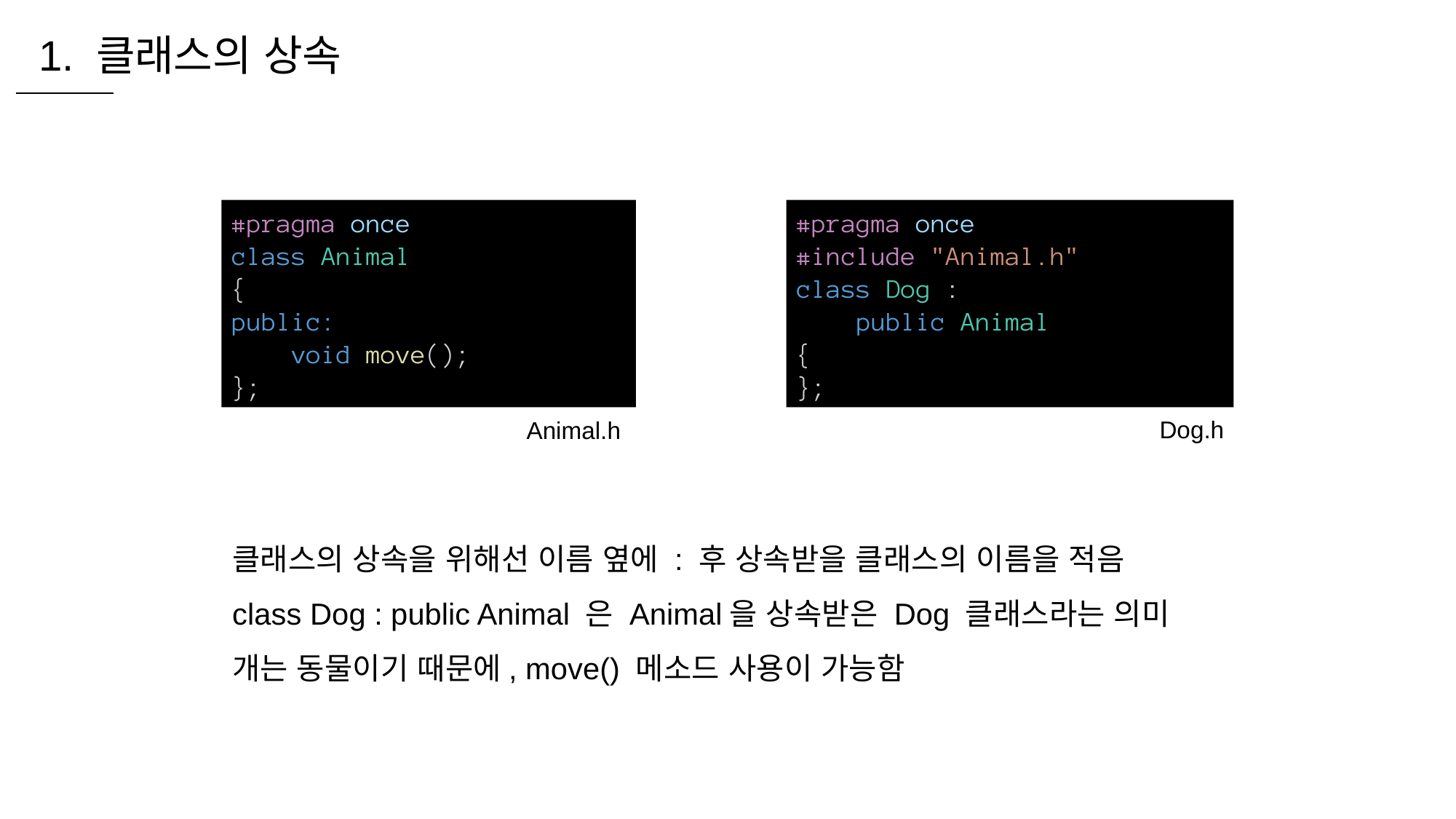

1. 클래스의 상속
#pragma once
class Animal
{
public:
    void move();
};
#pragma once
#include "Animal.h"
class Dog :
    public Animal
{
};
Dog.h
Animal.h
클래스의 상속을 위해선 이름 옆에 : 후 상속받을 클래스의 이름을 적음
class Dog : public Animal 은 Animal을 상속받은 Dog 클래스라는 의미
개는 동물이기 때문에, move() 메소드 사용이 가능함